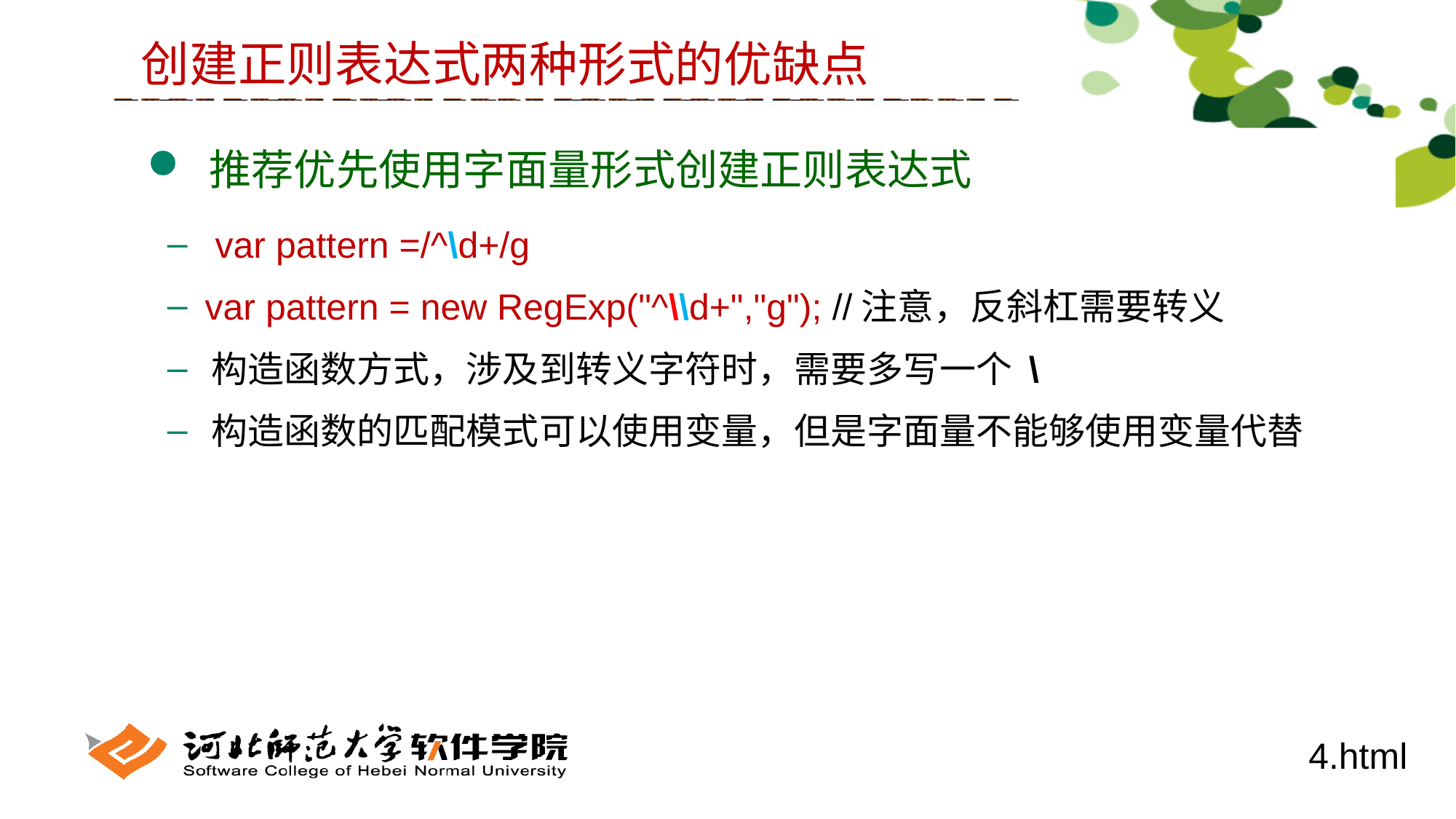

创建正则表达式两种形式的优缺点

 推荐优先使用字面量形式创建正则表达式
  var pattern =/^\d+/g
 var pattern = new RegExp("^\\d+","g"); //注意，反斜杠需要转义
 构造函数方式，涉及到转义字符时，需要多写一个 \
 构造函数的匹配模式可以使用变量，但是字面量不能够使用变量代替

4.html